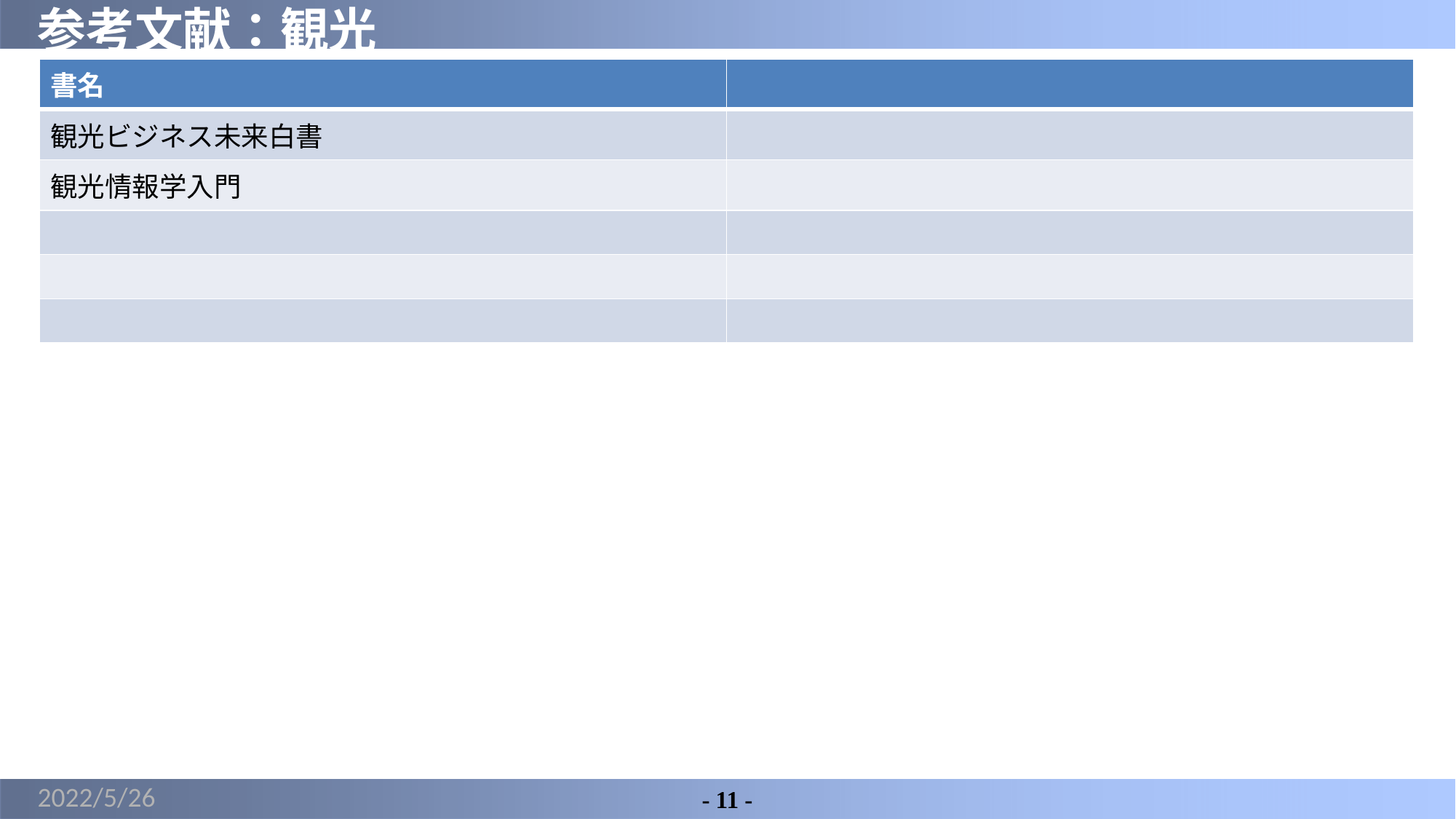

# 参考文献：観光
| 書名 |  |
| --- | --- |
| 観光ビジネス未来白書 |  |
| 観光情報学入門 |  |
|  |  |
|  |  |
|  |  |
2022/5/26
- 11 -